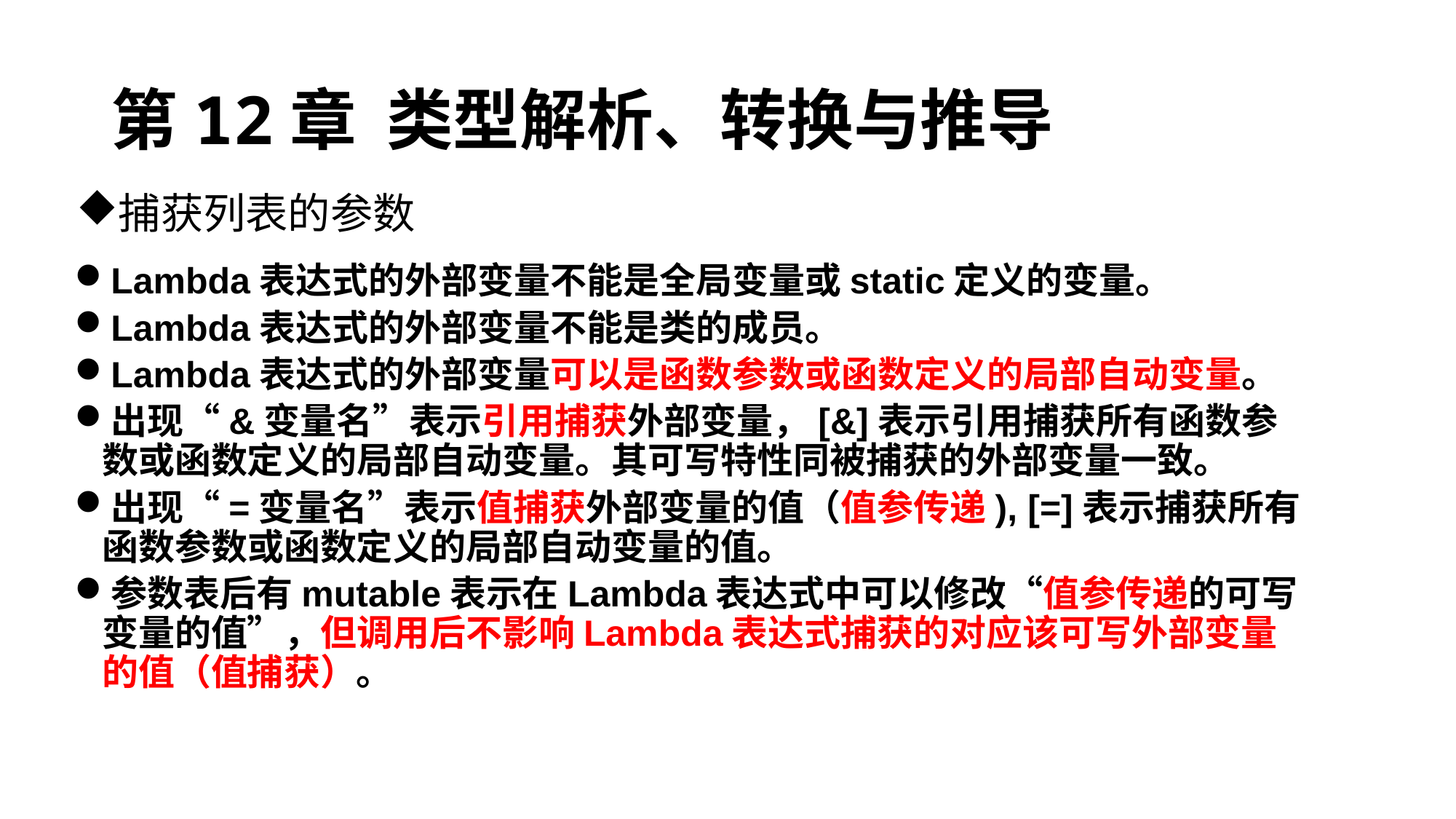

# 第12章  类型解析、转换与推导
捕获列表的参数
Lambda表达式的外部变量不能是全局变量或static定义的变量。
Lambda表达式的外部变量不能是类的成员。
Lambda表达式的外部变量可以是函数参数或函数定义的局部自动变量。
出现“&变量名”表示引用捕获外部变量，[&]表示引用捕获所有函数参数或函数定义的局部自动变量。其可写特性同被捕获的外部变量一致。
出现“=变量名”表示值捕获外部变量的值（值参传递), [=]表示捕获所有函数参数或函数定义的局部自动变量的值。
参数表后有mutable表示在Lambda表达式中可以修改“值参传递的可写变量的值”，但调用后不影响Lambda表达式捕获的对应该可写外部变量的值（值捕获）。